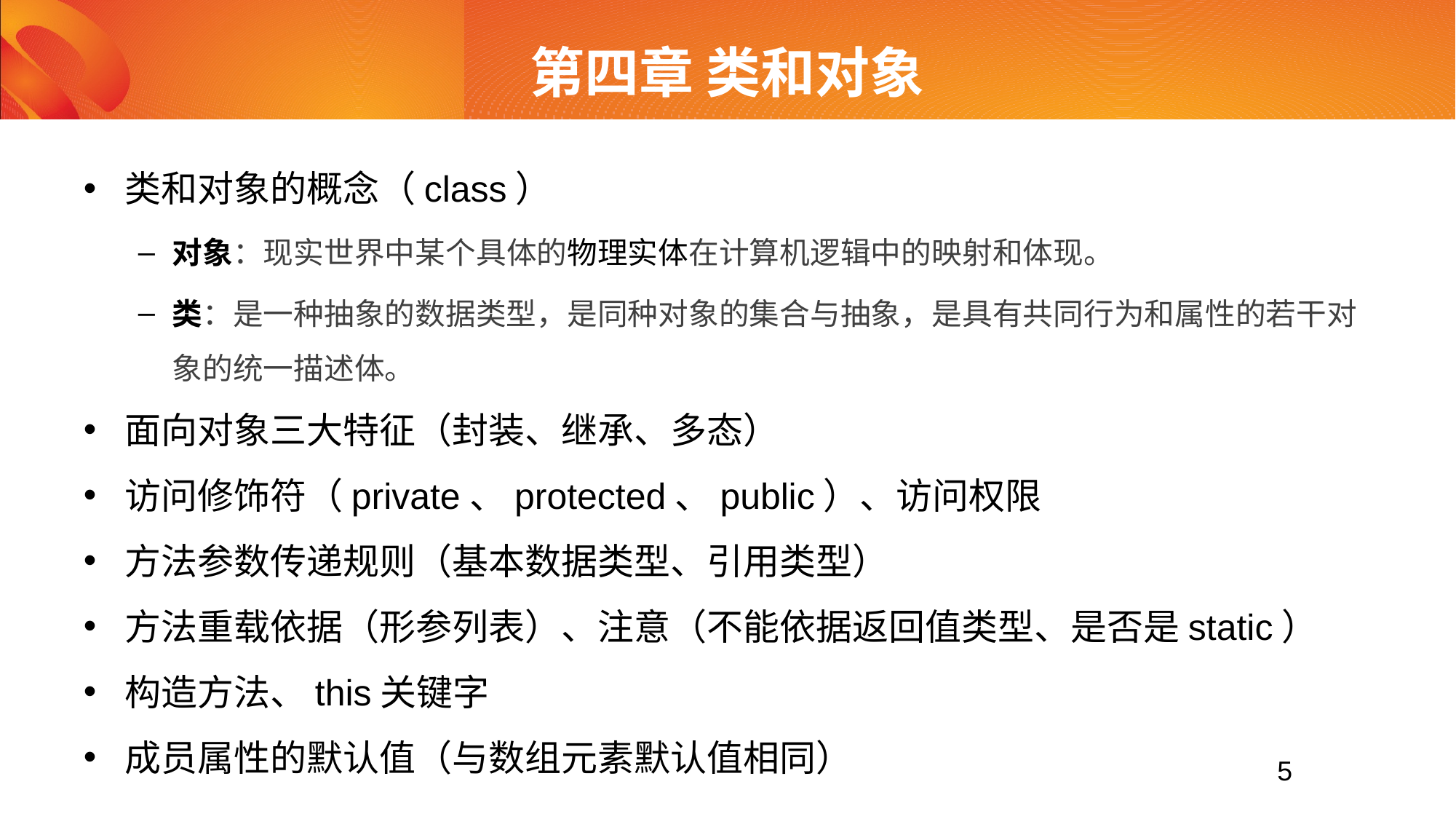

# 第四章 类和对象
类和对象的概念（class）
对象：现实世界中某个具体的物理实体在计算机逻辑中的映射和体现。
类：是一种抽象的数据类型，是同种对象的集合与抽象，是具有共同行为和属性的若干对象的统一描述体。
面向对象三大特征（封装、继承、多态）
访问修饰符（private、protected、public）、访问权限
方法参数传递规则（基本数据类型、引用类型）
方法重载依据（形参列表）、注意（不能依据返回值类型、是否是static）
构造方法、this关键字
成员属性的默认值（与数组元素默认值相同）